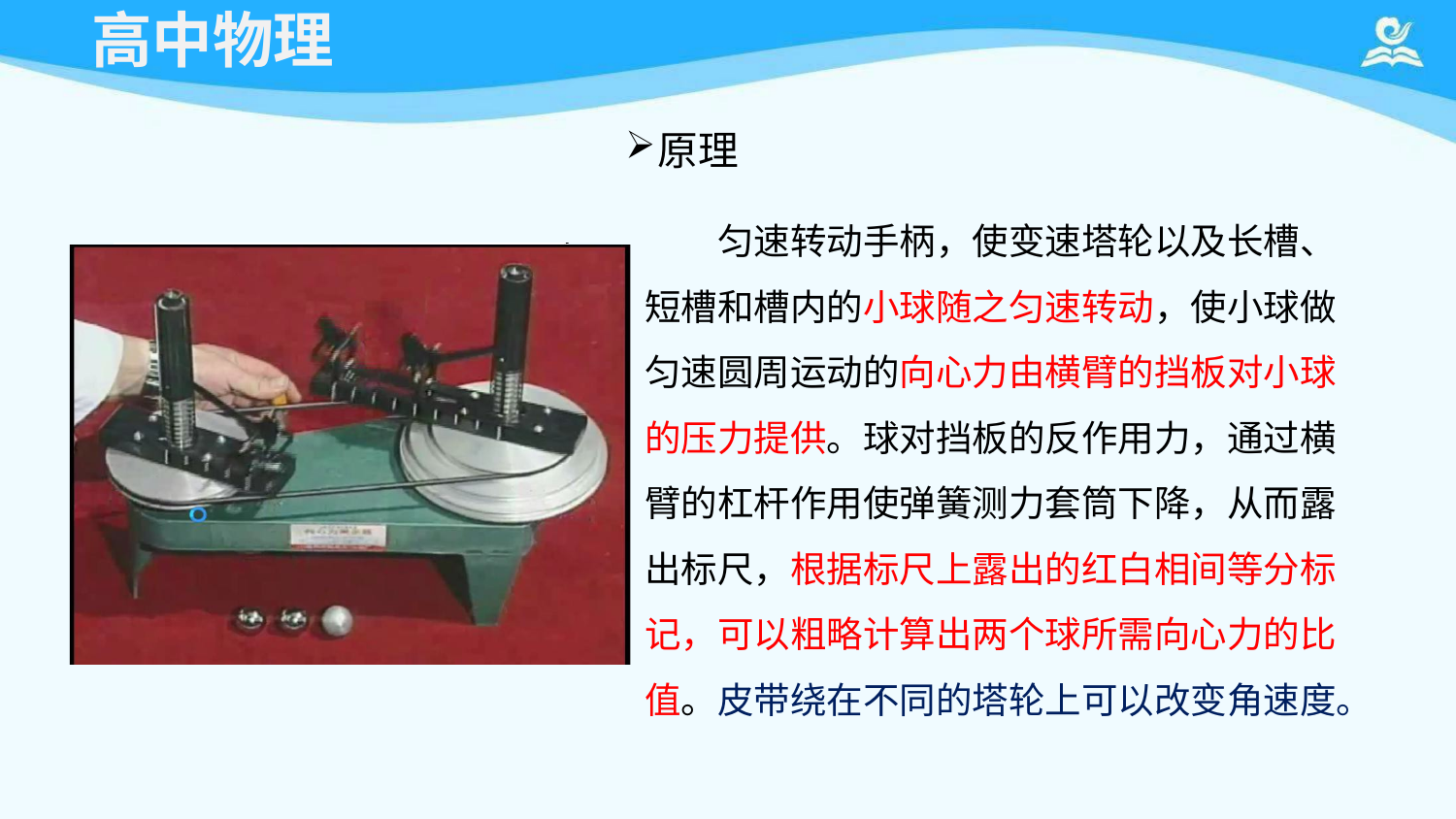

# 高中物理
原理
匀速转动手柄，使变速塔轮以及长槽、 短槽和槽内的小球随之匀速转动，使小球做 匀速圆周运动的向心力由横臂的挡板对小球 的压力提供。球对挡板的反作用力，通过横 臂的杠杆作用使弹簧测力套筒下降，从而露 出标尺，根据标尺上露出的红白相间等分标 记，可以粗略计算出两个球所需向心力的比 值。皮带绕在不同的塔轮上可以改变角速度。